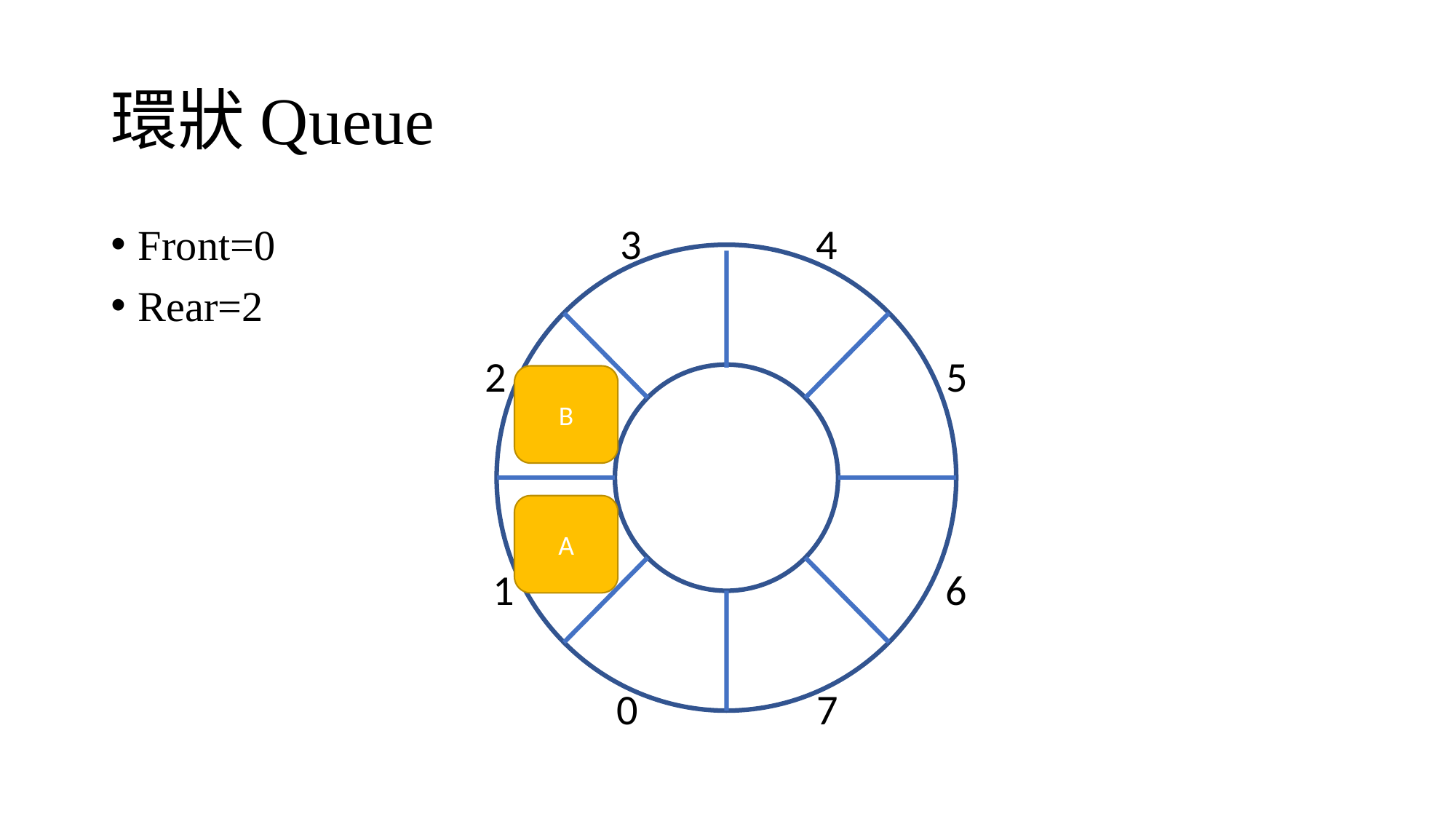

# 環狀Queue
3
4
Front=0
Rear=2

5
2

B
A
1
6
0
7